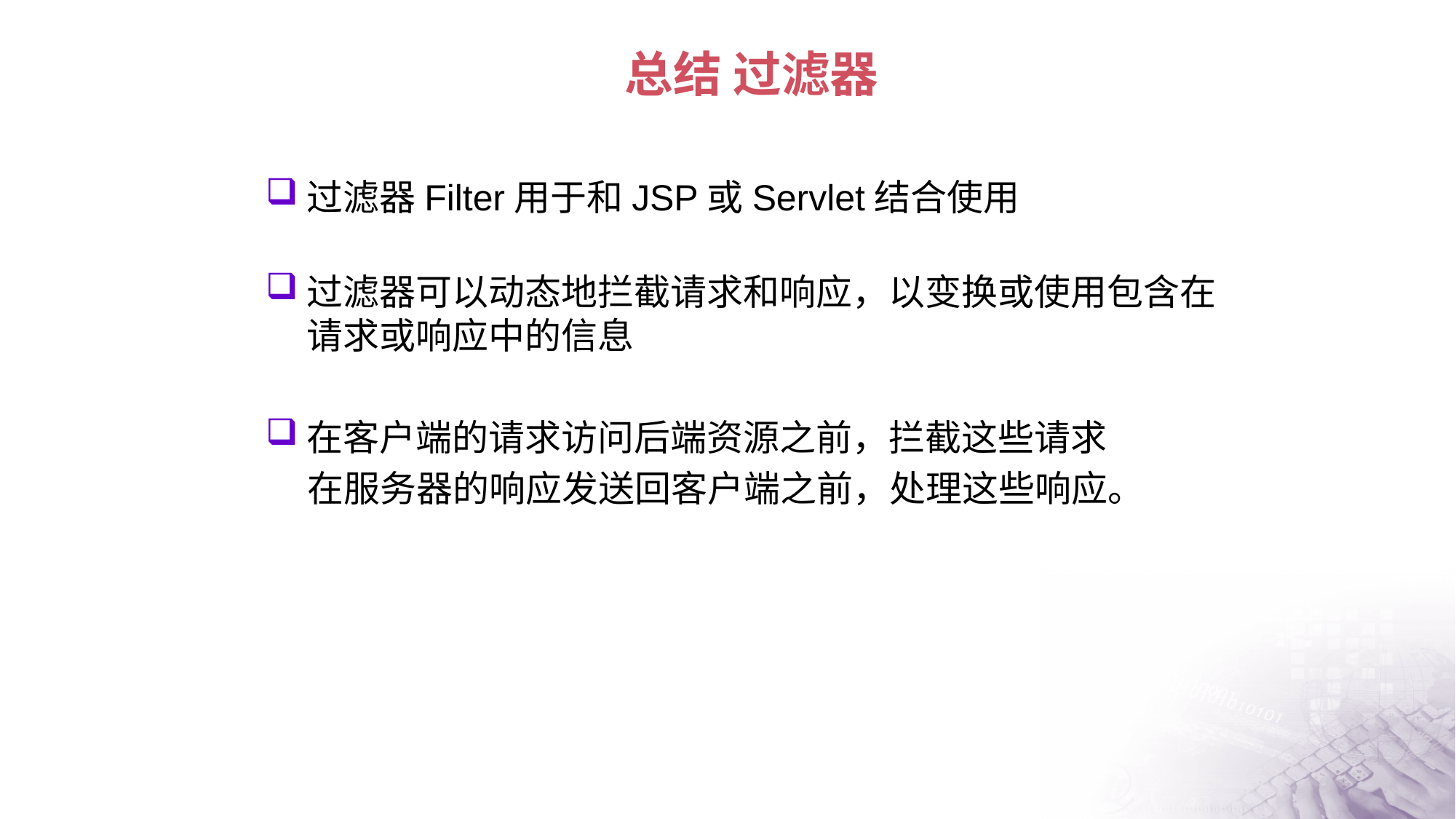

# 总结 过滤器
过滤器Filter用于和JSP或Servlet结合使用
过滤器可以动态地拦截请求和响应，以变换或使用包含在请求或响应中的信息

在客户端的请求访问后端资源之前，拦截这些请求
    在服务器的响应发送回客户端之前，处理这些响应。

34